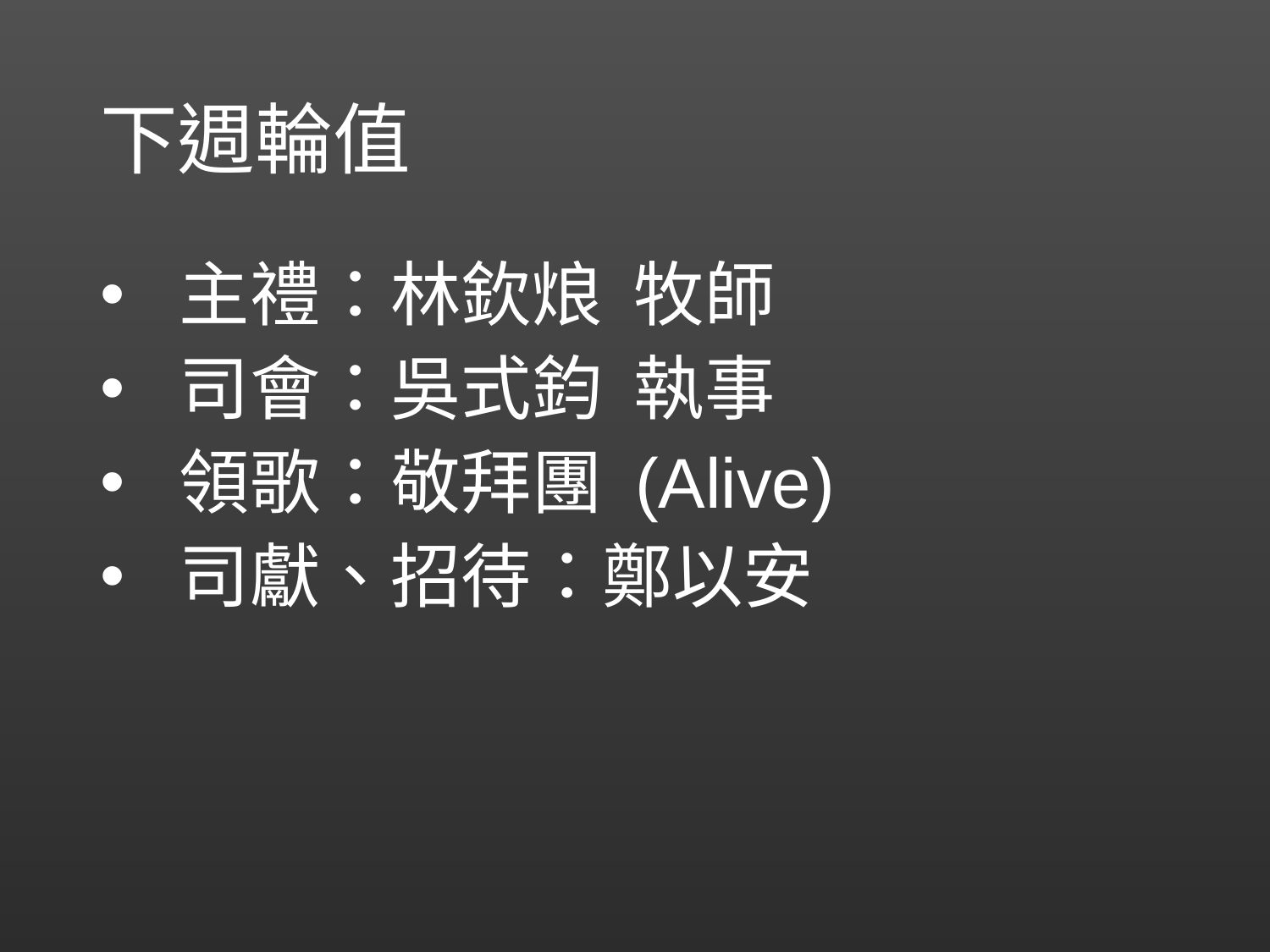

# 下週輪值
主禮：林欽烺  牧師
司會：吳式鈞  執事
領歌：敬拜團 (Alive)
司獻、招待：鄭以安